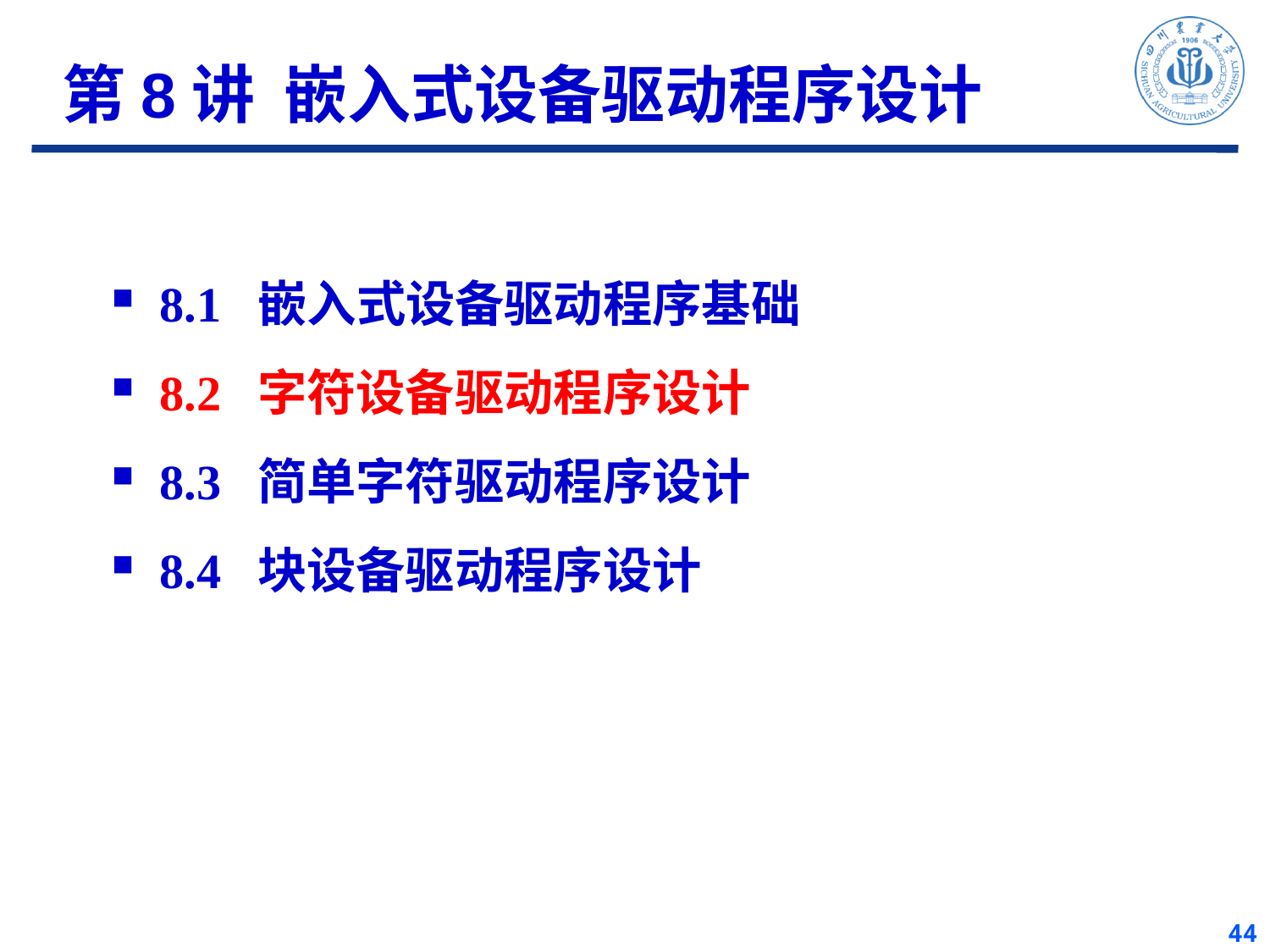

第8讲  嵌入式设备驱动程序设计
8.1  嵌入式设备驱动程序基础
8.2  字符设备驱动程序设计
8.3  简单字符驱动程序设计
8.4  块设备驱动程序设计